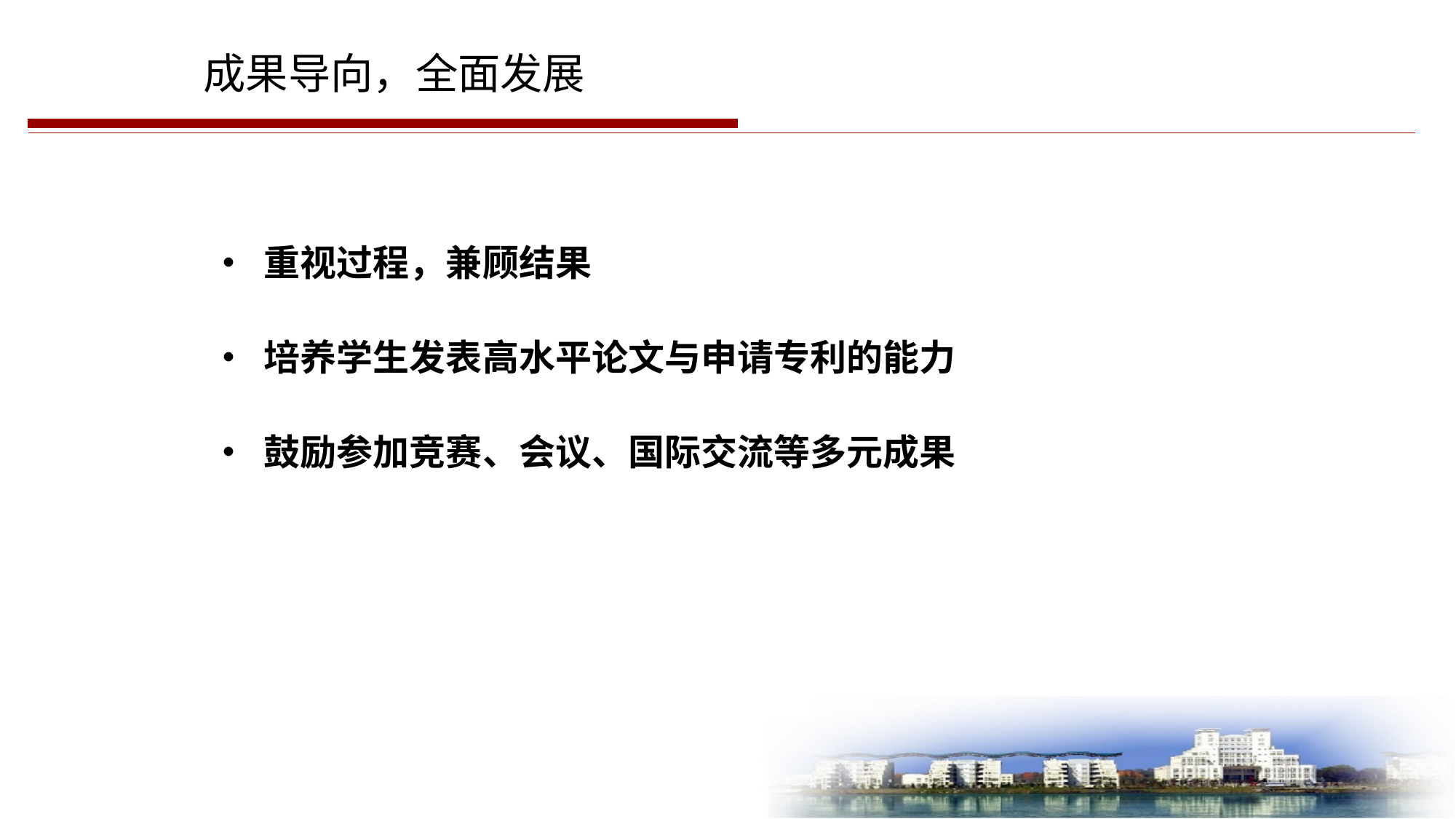

成果导向，全面发展
• 重视过程，兼顾结果
• 培养学生发表高水平论文与申请专利的能力
• 鼓励参加竞赛、会议、国际交流等多元成果